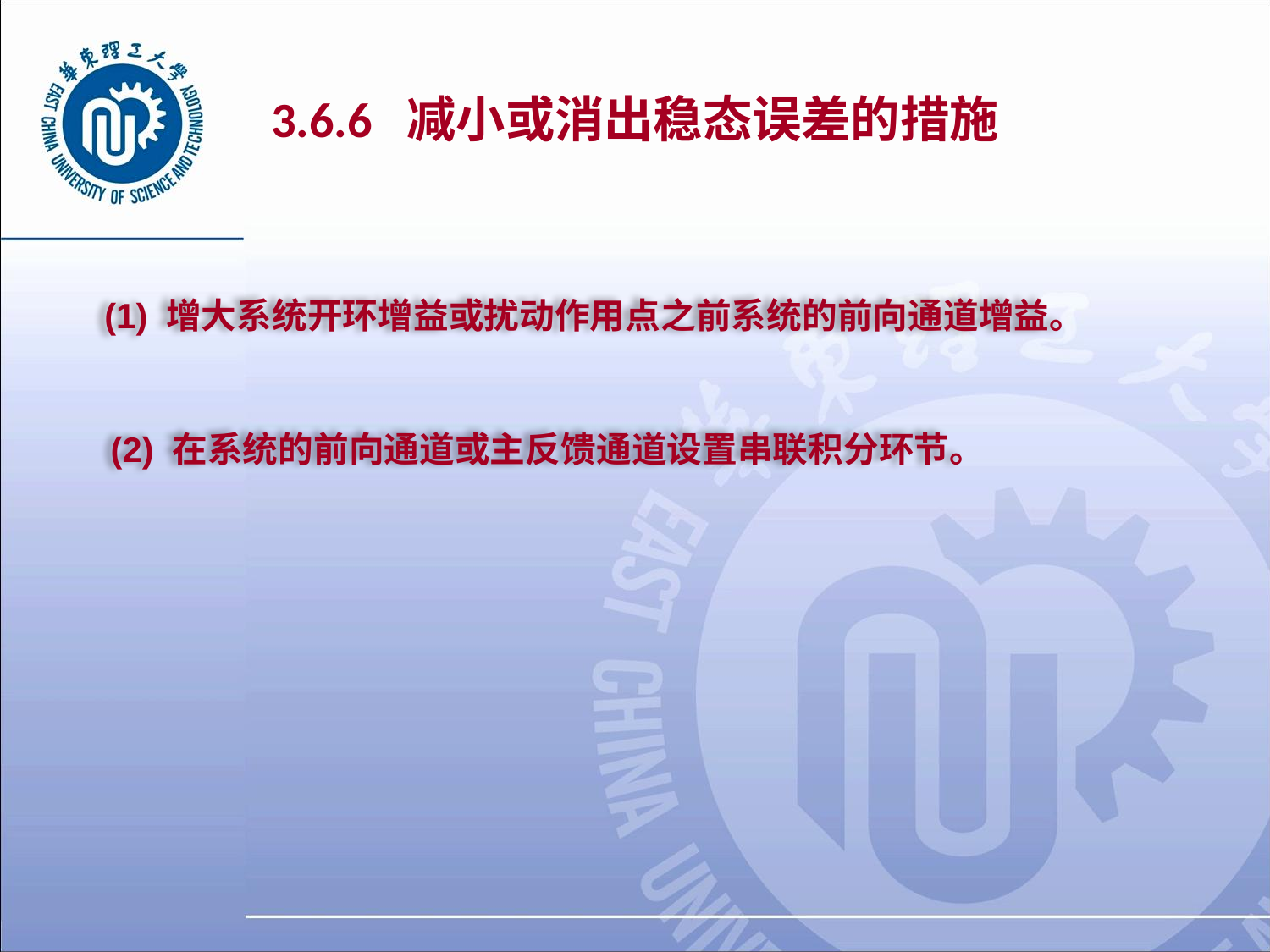

# 3.6.6  减小或消出稳态误差的措施
(1) 增大系统开环增益或扰动作用点之前系统的前向通道增益。
(2) 在系统的前向通道或主反馈通道设置串联积分环节。